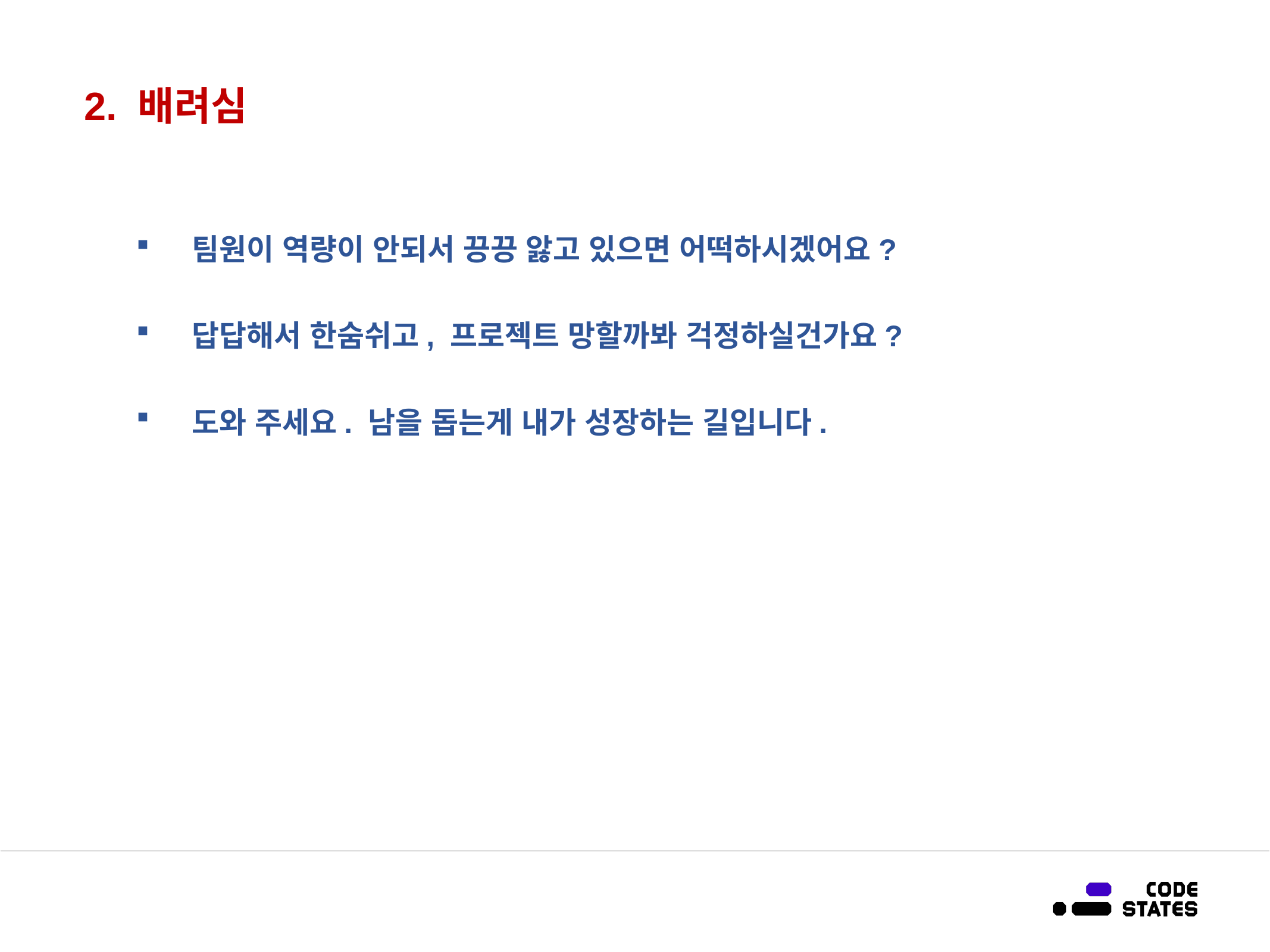

# 2. 배려심
팀원이 역량이 안되서 끙끙 앓고 있으면 어떡하시겠어요?
답답해서 한숨쉬고, 프로젝트 망할까봐 걱정하실건가요?
도와 주세요. 남을 돕는게 내가 성장하는 길입니다.